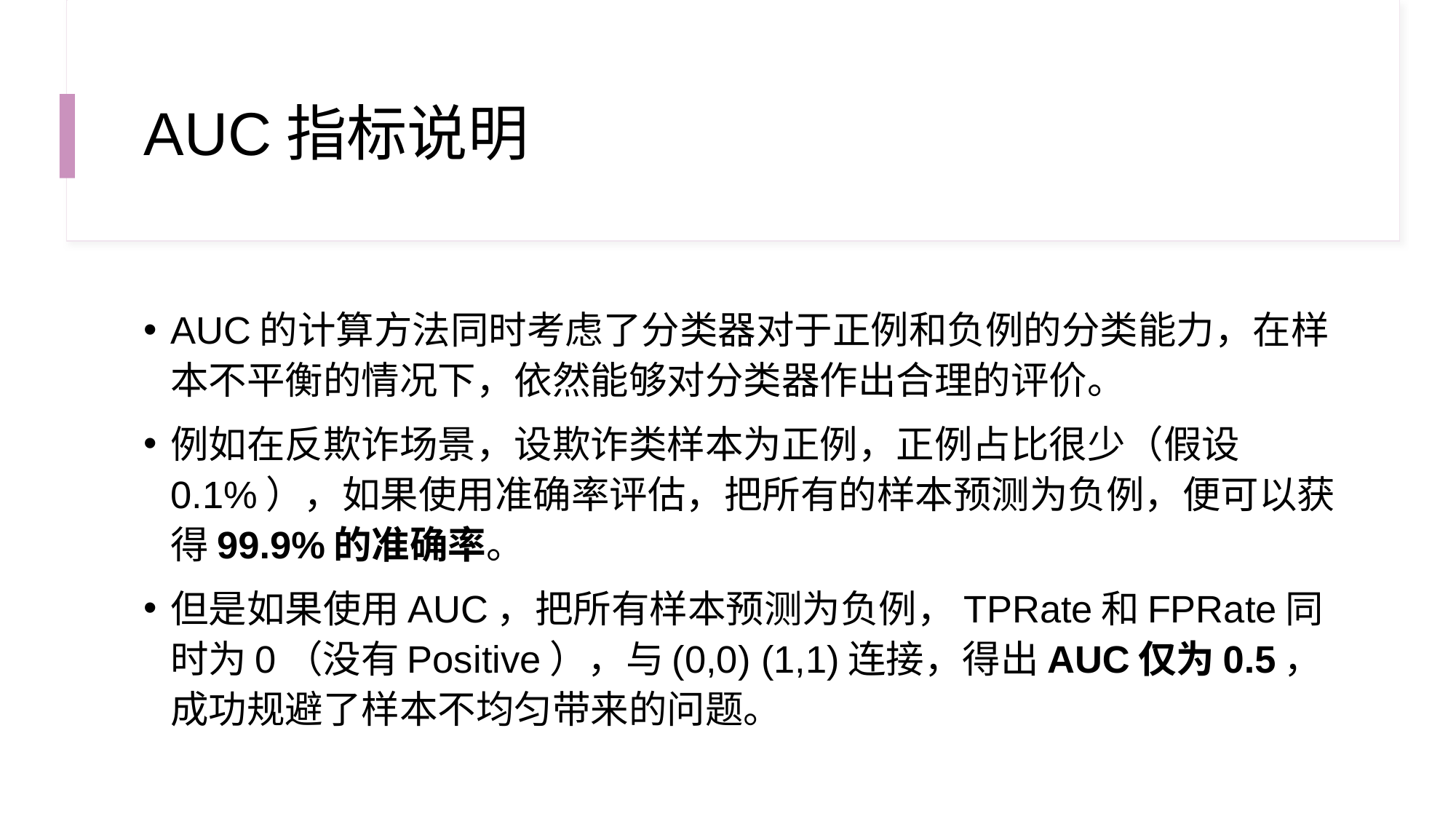

# AUC指标说明
AUC的计算方法同时考虑了分类器对于正例和负例的分类能力，在样本不平衡的情况下，依然能够对分类器作出合理的评价。
例如在反欺诈场景，设欺诈类样本为正例，正例占比很少（假设0.1%），如果使用准确率评估，把所有的样本预测为负例，便可以获得99.9%的准确率。
但是如果使用AUC，把所有样本预测为负例，TPRate和FPRate同时为0（没有Positive），与(0,0) (1,1)连接，得出AUC仅为0.5，成功规避了样本不均匀带来的问题。